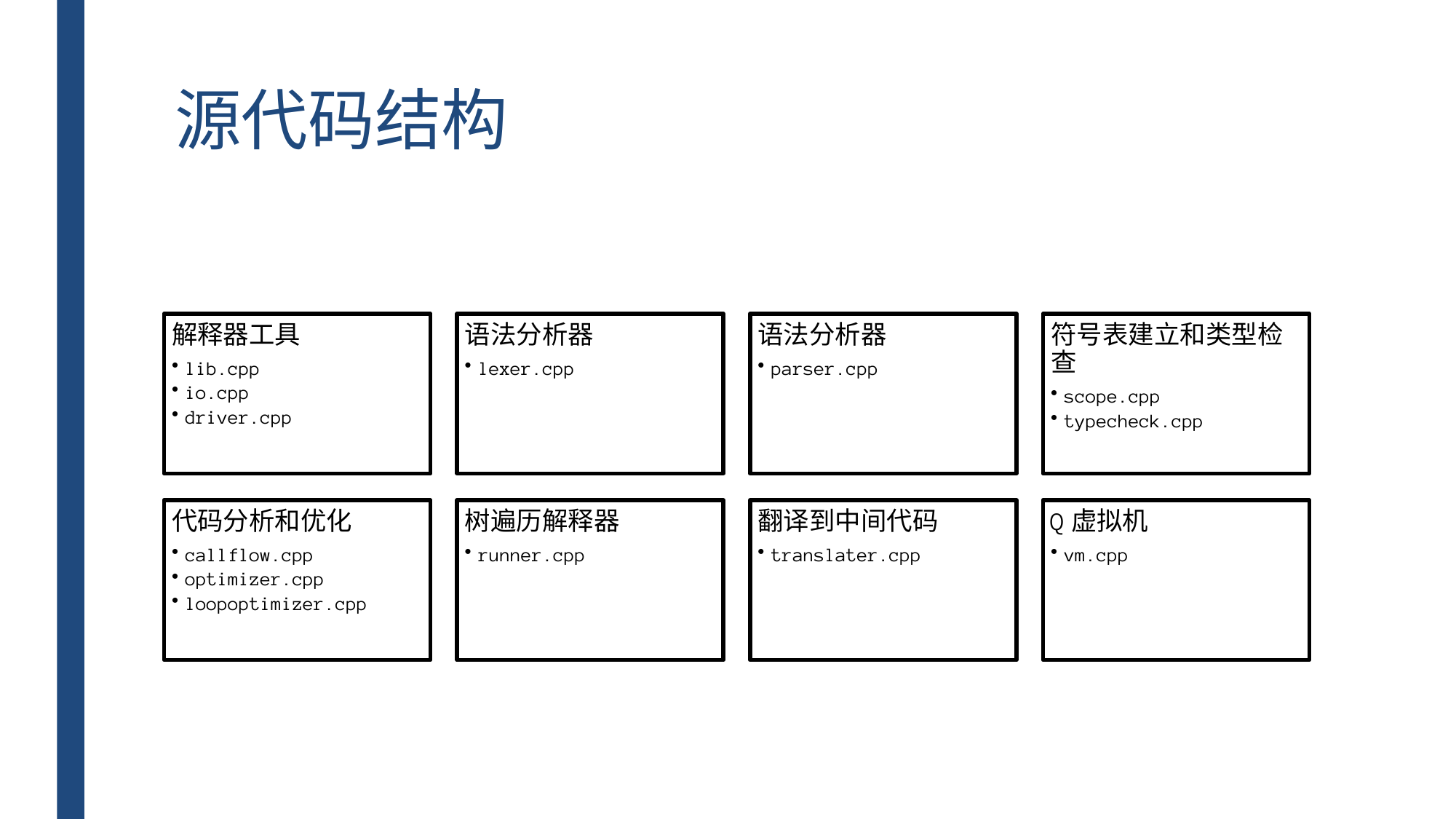

# 源代码结构
解释器工具
lib.cpp
io.cpp
driver.cpp
语法分析器
lexer.cpp
语法分析器
parser.cpp
符号表建立和类型检查
scope.cpp
typecheck.cpp
代码分析和优化
callflow.cpp
optimizer.cpp
loopoptimizer.cpp
树遍历解释器
runner.cpp
翻译到中间代码
translater.cpp
Q虚拟机
vm.cpp